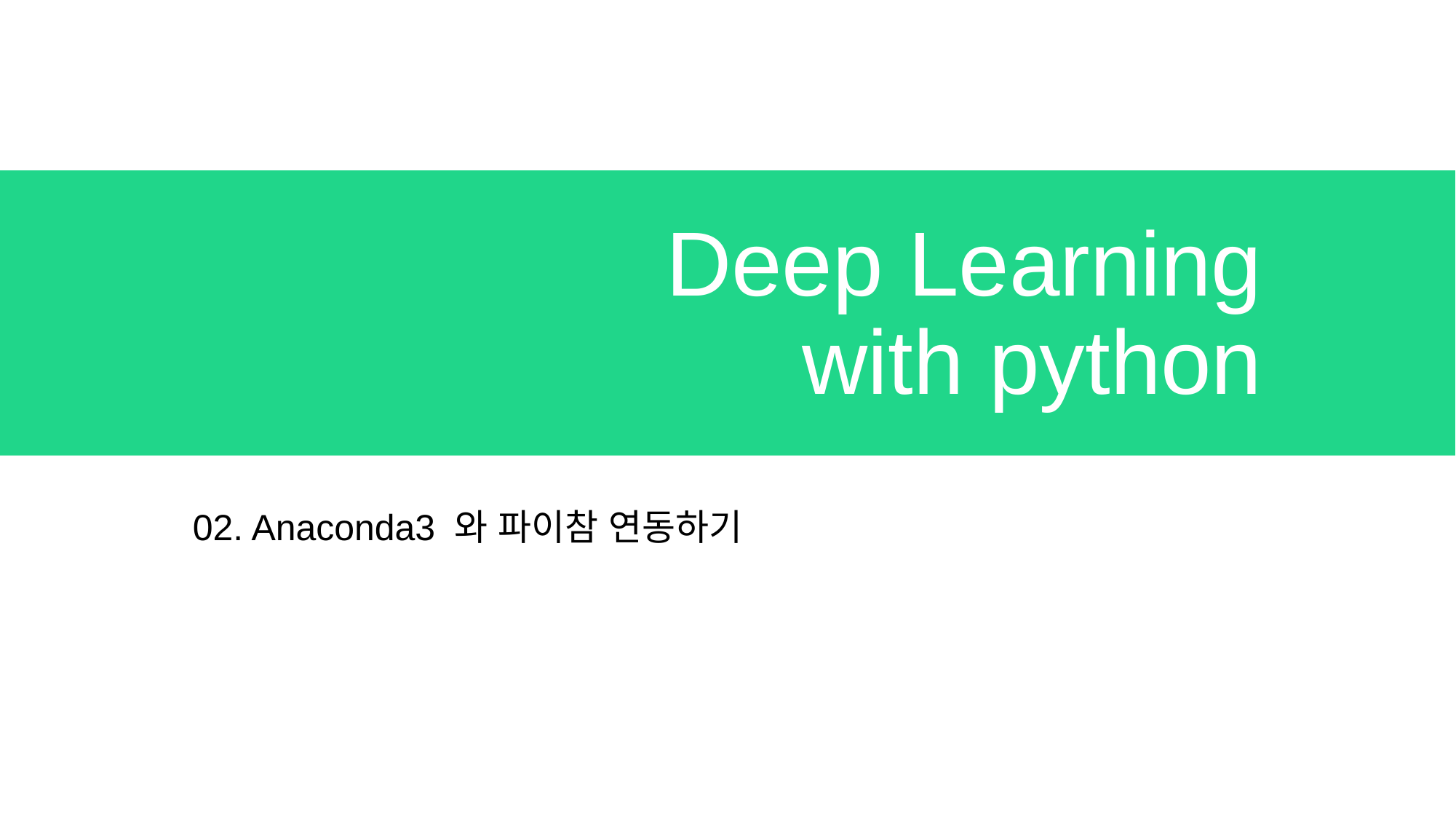

# Deep Learning with python

02. Anaconda3 와 파이참 연동하기